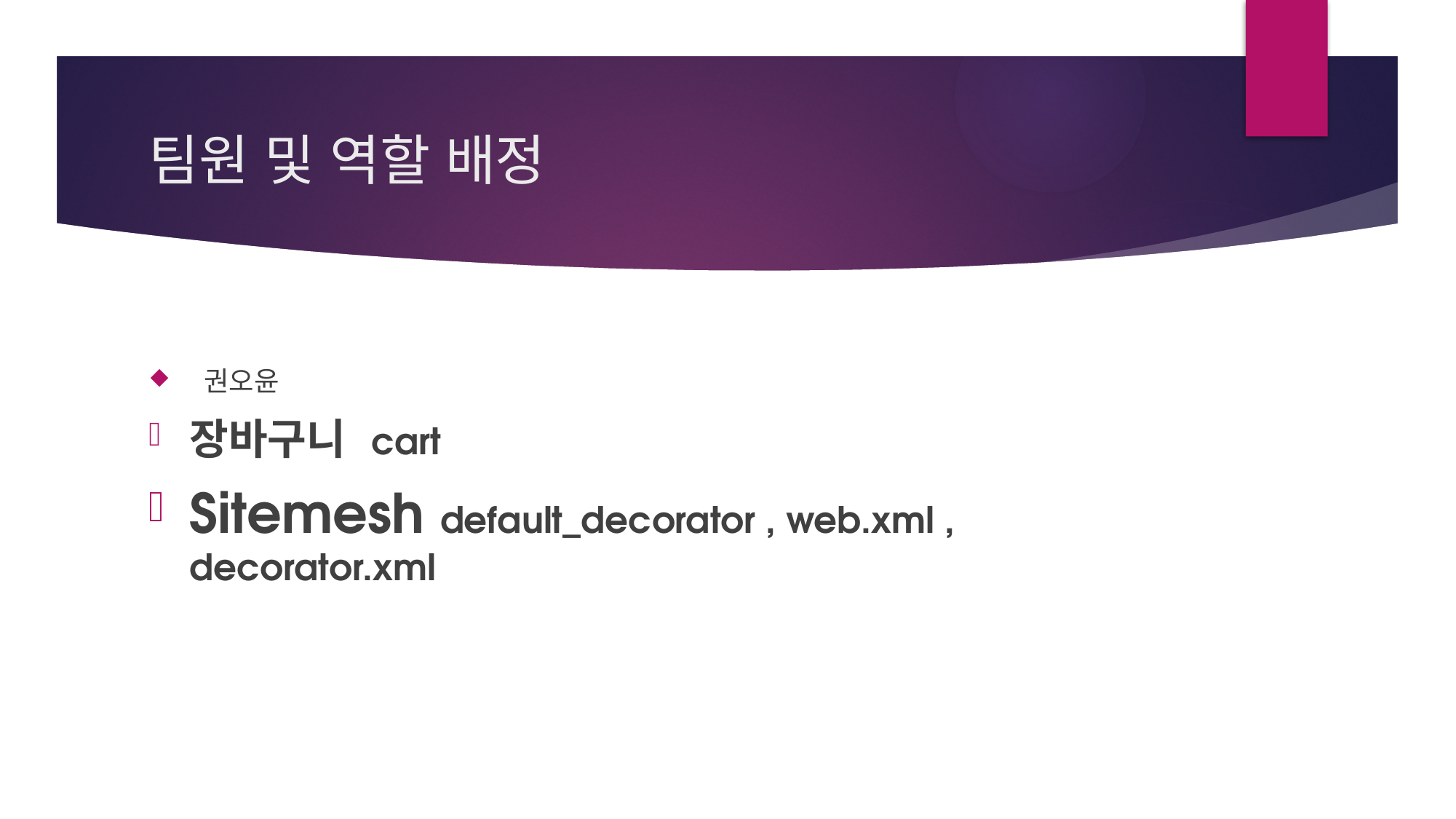

# 팀원 및 역할 배정

 권오윤
장바구니  cart
Sitemesh  default_decorator , web.xml , decorator.xml